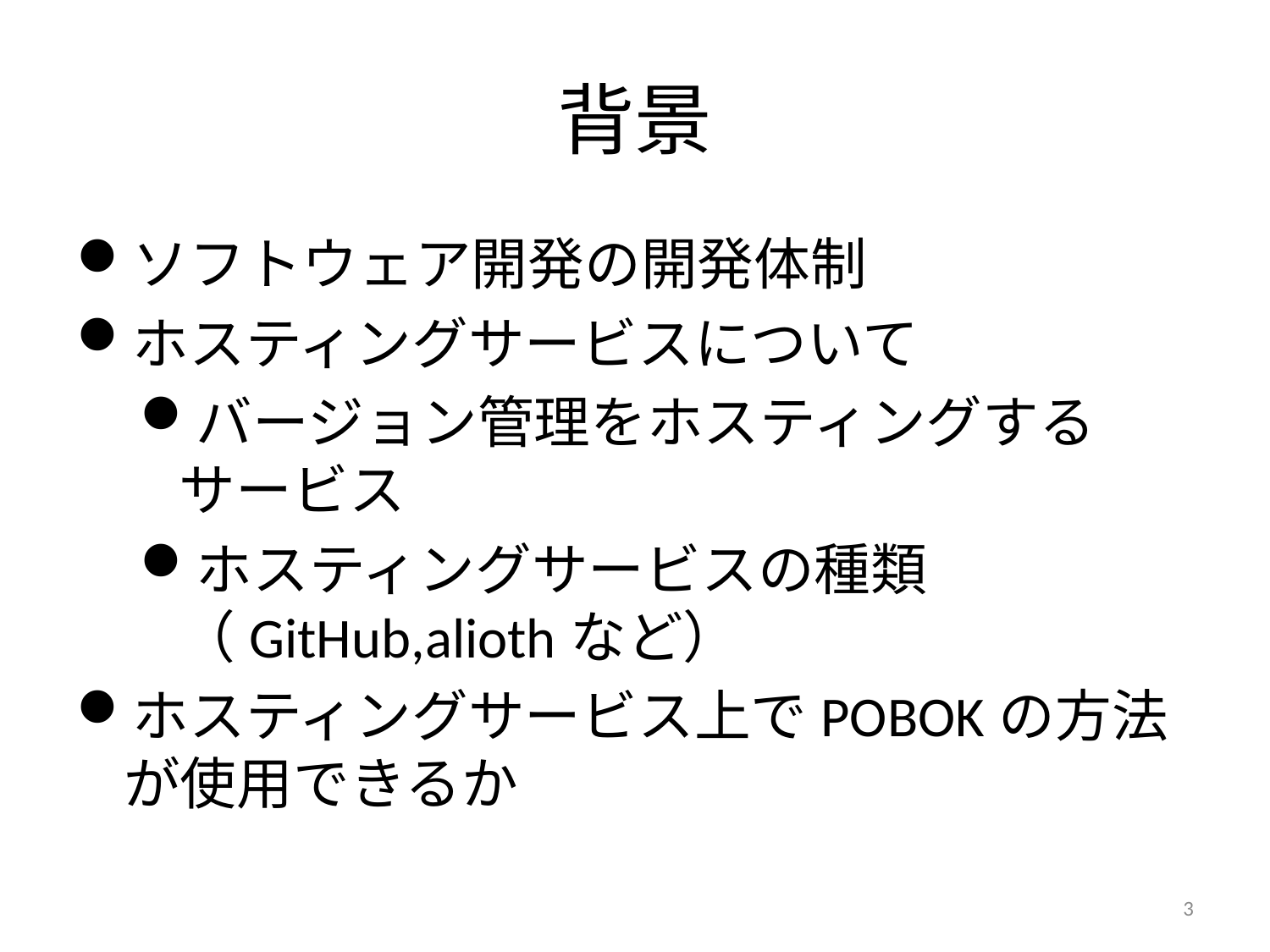

# 背景
ソフトウェア開発の開発体制
ホスティングサービスについて
バージョン管理をホスティングするサービス
ホスティングサービスの種類（GitHub,aliothなど）
ホスティングサービス上でPOBOKの方法が使用できるか

3